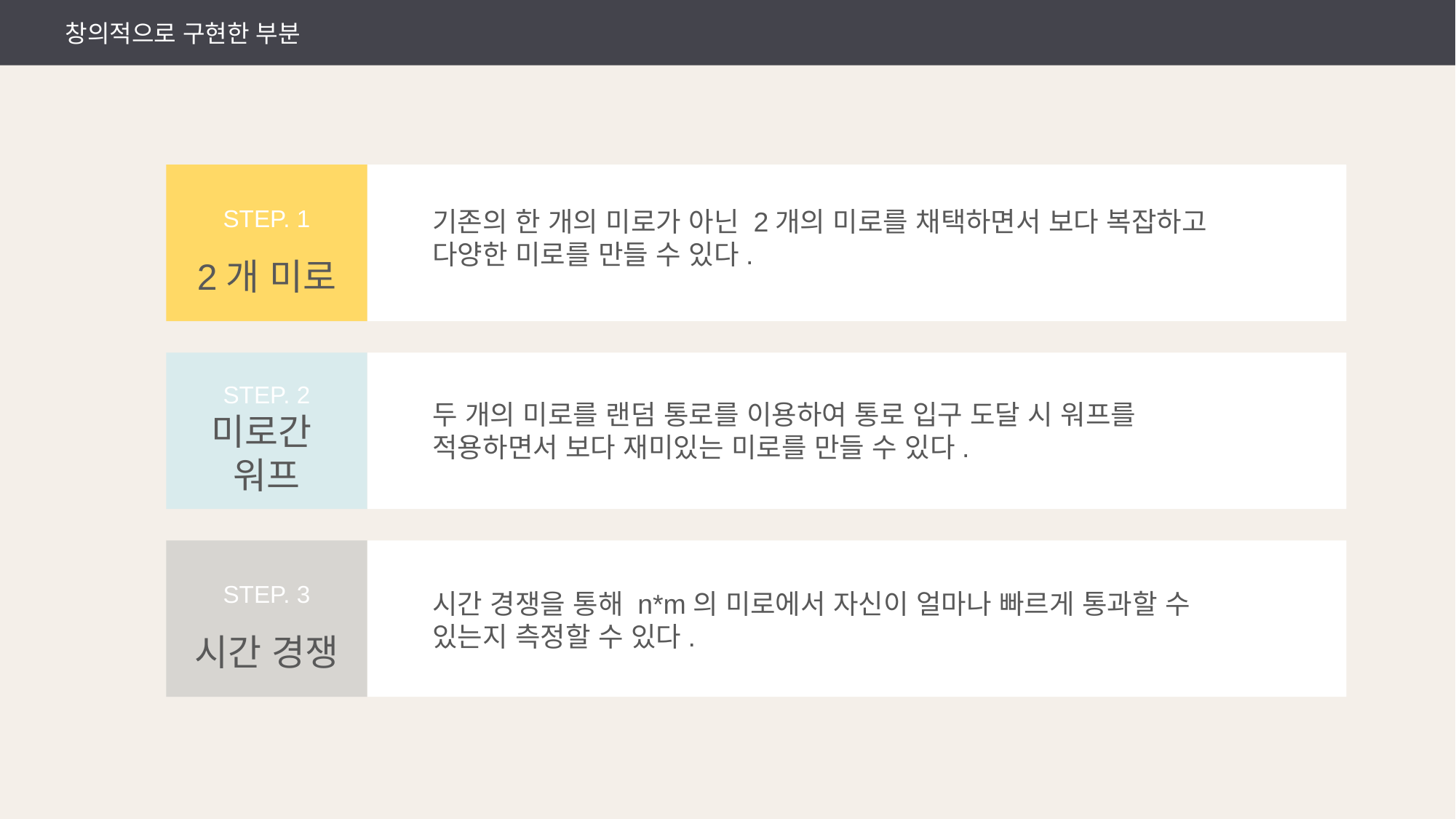

창의적으로 구현한 부분
STEP. 1
2개 미로

기존의 한 개의 미로가 아닌 2개의 미로를 채택하면서 보다 복잡하고 다양한 미로를 만들 수 있다.
STEP. 2
미로간
워프

두 개의 미로를 랜덤 통로를 이용하여 통로 입구 도달 시 워프를 적용하면서 보다 재미있는 미로를 만들 수 있다.
STEP. 3
시간 경쟁

시간 경쟁을 통해 n*m의 미로에서 자신이 얼마나 빠르게 통과할 수 있는지 측정할 수 있다.